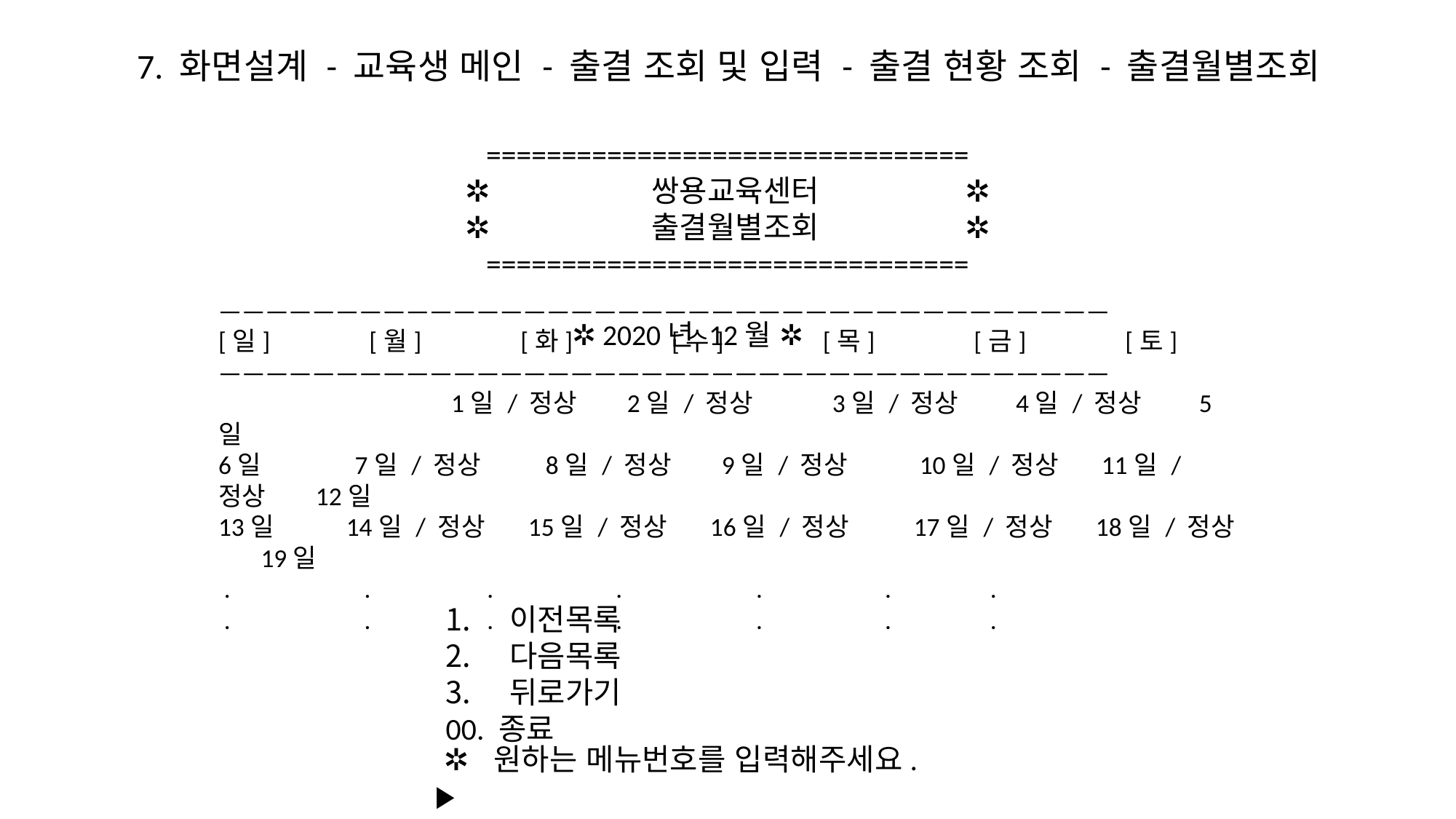

7. 화면설계 - 교육생 메인 - 출결 조회 및 입력 - 출결 현황 조회 - 출결월별조회
================================
✲                  쌍용교육센터                 ✲
✲                  출결월별조회                 ✲
================================
✲ 2020년 12월 ✲
——————————————————————————————————————
[일]                 [월]                 [화]                 [수]                 [목]                 [금]                 [토]
——————————————————————————————————————
                                        1일 / 정상      2일 / 정상          3일 / 정상       4일 / 정상       5일
6일            7일 / 정상        8일 / 정상      9일 / 정상         10일 / 정상     11일 / 정상      12일
13일         14일 / 정상     15일 / 정상     16일 / 정상        17일 / 정상     18일 / 정상      19일
 .                       .                    .                     .                       .                     .                 .
 .                       .                    .                     .                       .                     .                 .
이전목록
다음목록
뒤로가기
00. 종료
 ✲  원하는 메뉴번호를 입력해주세요.
▶